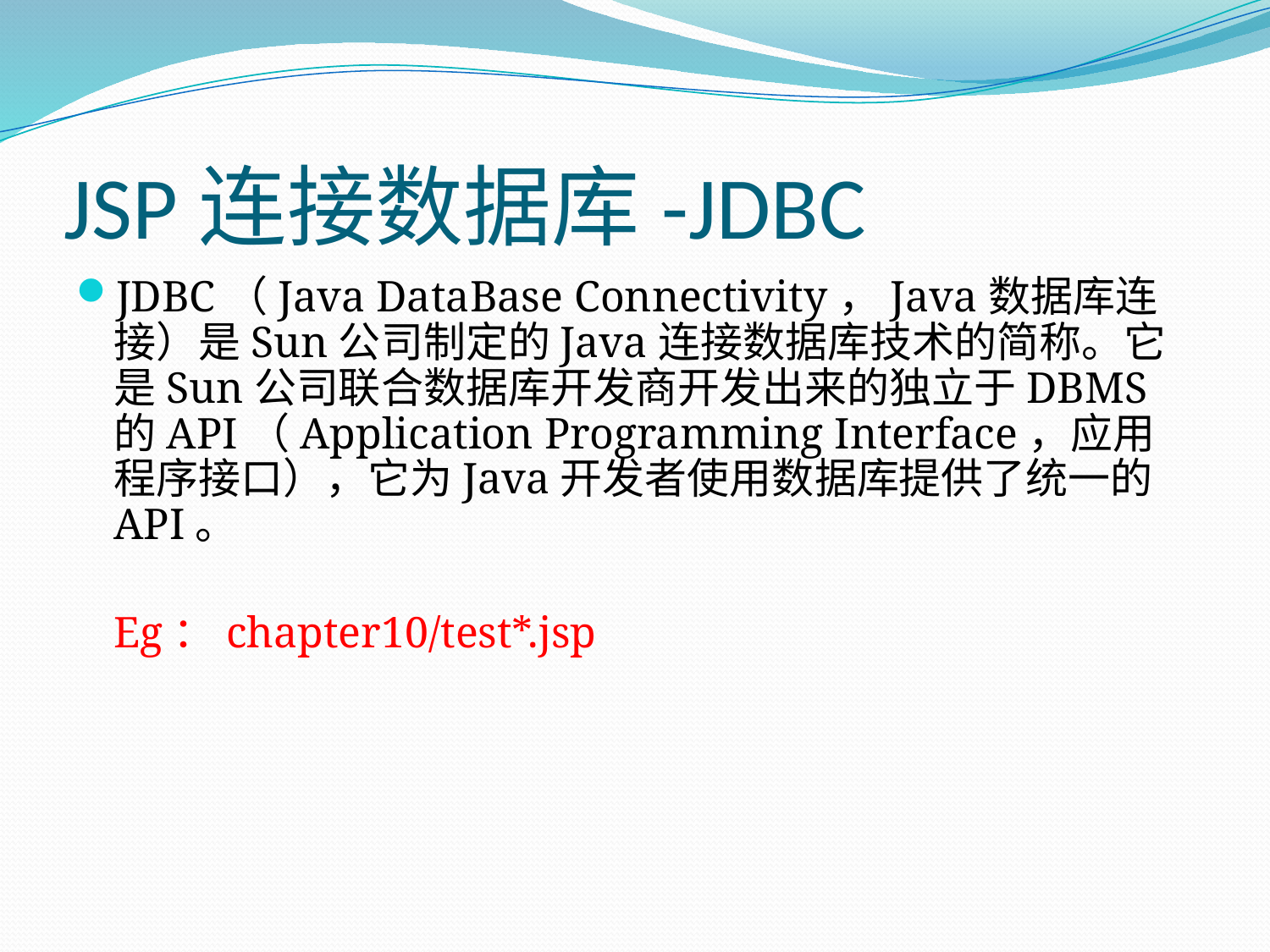

# JSP连接数据库-JDBC
JDBC（Java DataBase Connectivity，Java数据库连接）是Sun公司制定的Java连接数据库技术的简称。它是Sun公司联合数据库开发商开发出来的独立于DBMS的API（Application Programming Interface，应用程序接口），它为Java开发者使用数据库提供了统一的API。

	Eg：chapter10/test*.jsp